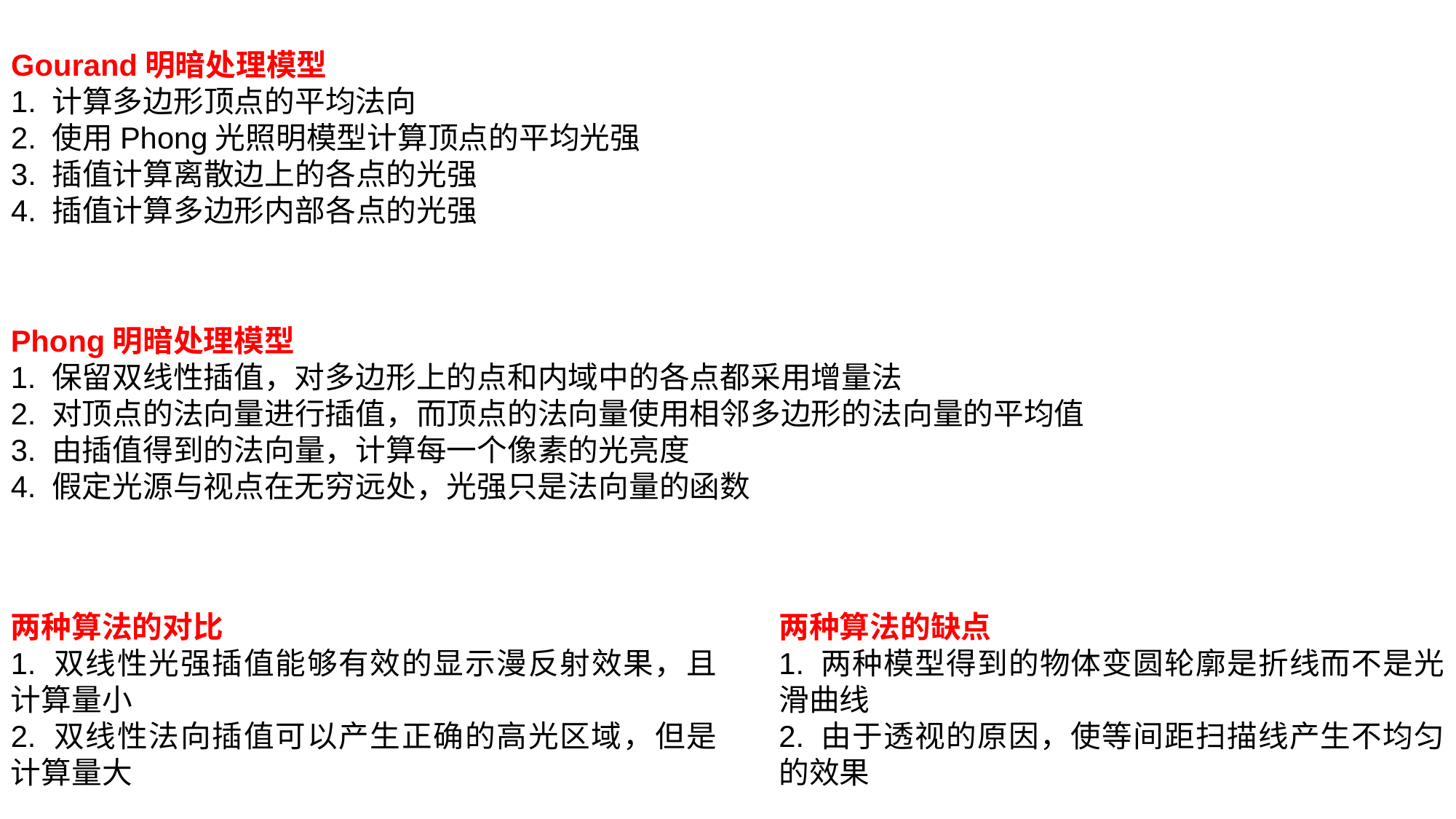

Gourand明暗处理模型
1. 计算多边形顶点的平均法向
2. 使用Phong光照明模型计算顶点的平均光强
3. 插值计算离散边上的各点的光强
4. 插值计算多边形内部各点的光强

Phong明暗处理模型
1. 保留双线性插值，对多边形上的点和内域中的各点都采用增量法
2. 对顶点的法向量进行插值，而顶点的法向量使用相邻多边形的法向量的平均值
3. 由插值得到的法向量，计算每一个像素的光亮度
4. 假定光源与视点在无穷远处，光强只是法向量的函数
两种算法的对比
1. 双线性光强插值能够有效的显示漫反射效果，且计算量小
2. 双线性法向插值可以产生正确的高光区域，但是计算量大
两种算法的缺点
1. 两种模型得到的物体变圆轮廓是折线而不是光滑曲线
2. 由于透视的原因，使等间距扫描线产生不均匀的效果